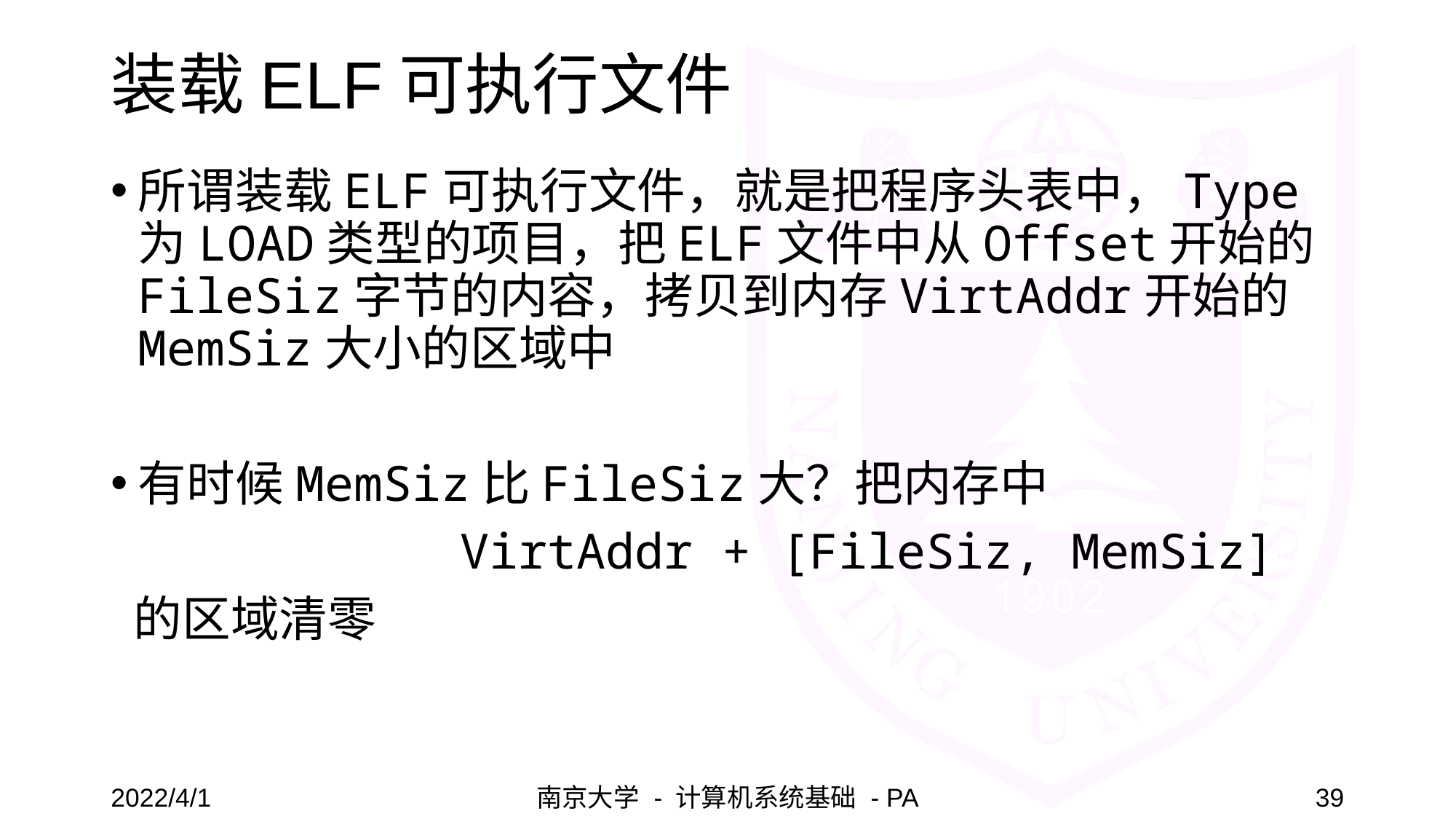

# 装载ELF可执行文件
所谓装载ELF可执行文件，就是把程序头表中，Type为LOAD类型的项目，把ELF文件中从Offset开始的FileSiz字节的内容，拷贝到内存VirtAddr开始的MemSiz大小的区域中

有时候MemSiz比FileSiz大？把内存中
            VirtAddr + [FileSiz, MemSiz]
 的区域清零
2022/4/1
南京大学 - 计算机系统基础 - PA
39